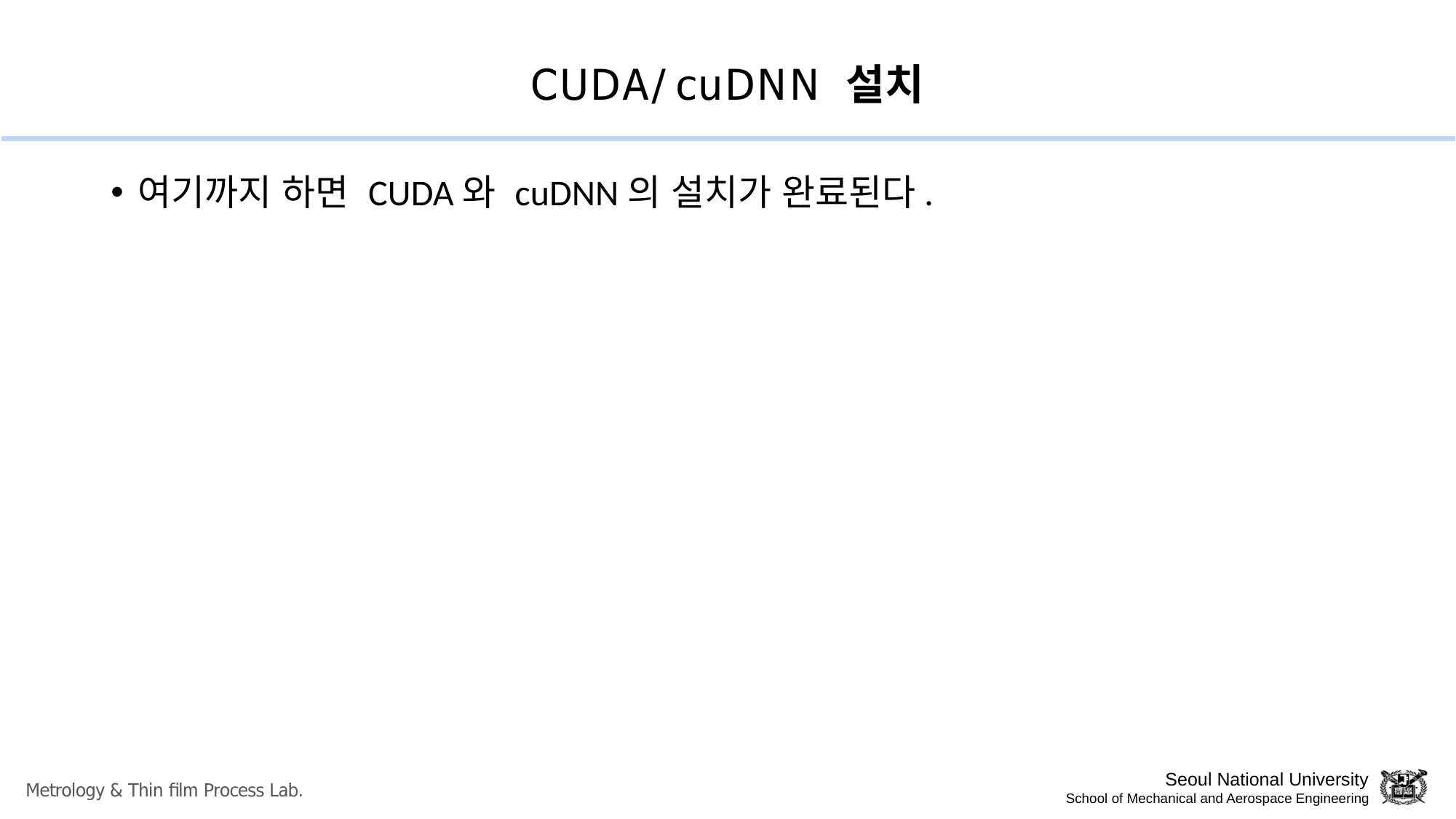

# CUDA/cuDNN 설치
여기까지 하면 CUDA와 cuDNN의 설치가 완료된다.